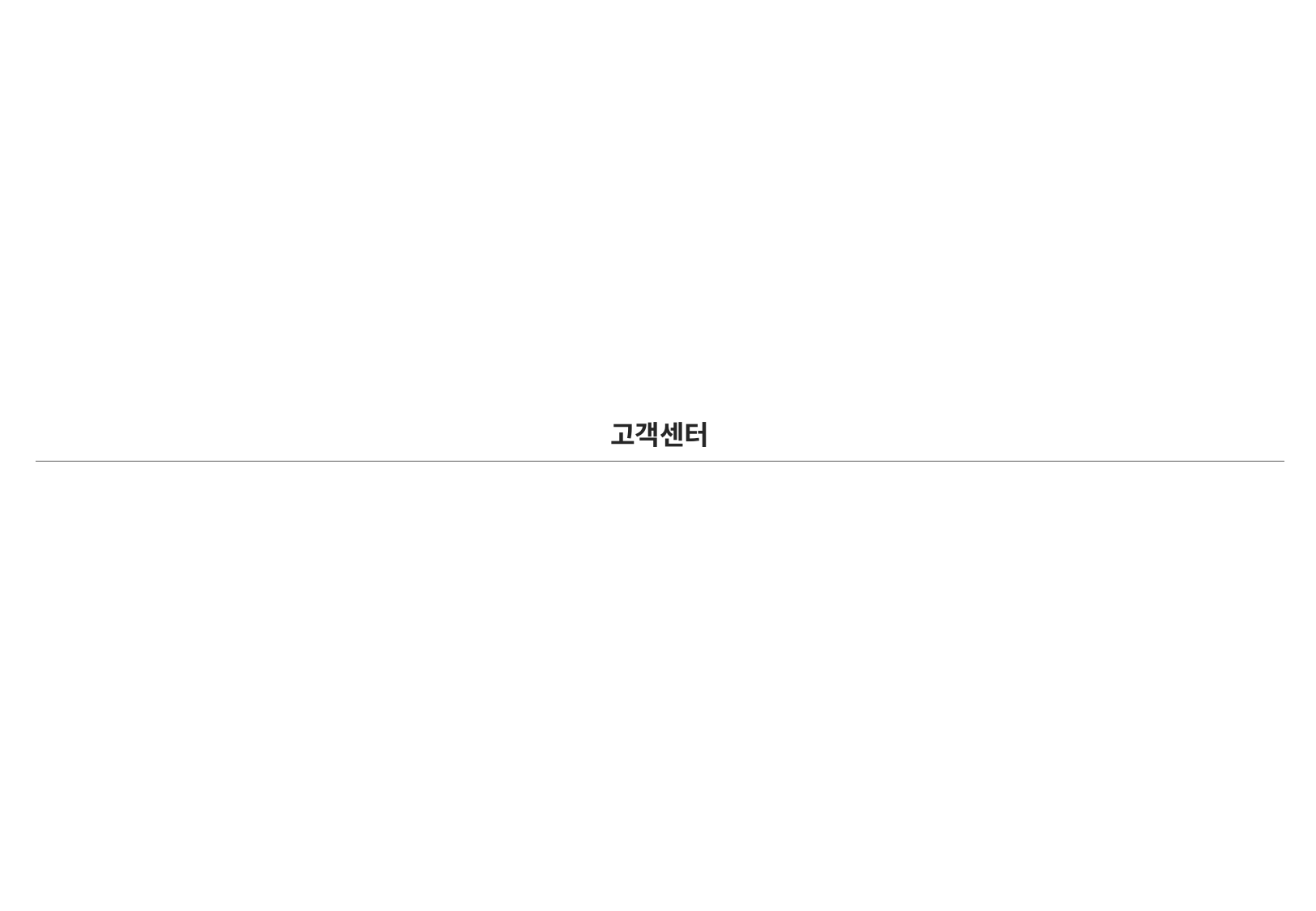

| 고객센터 |
| --- |
|  |